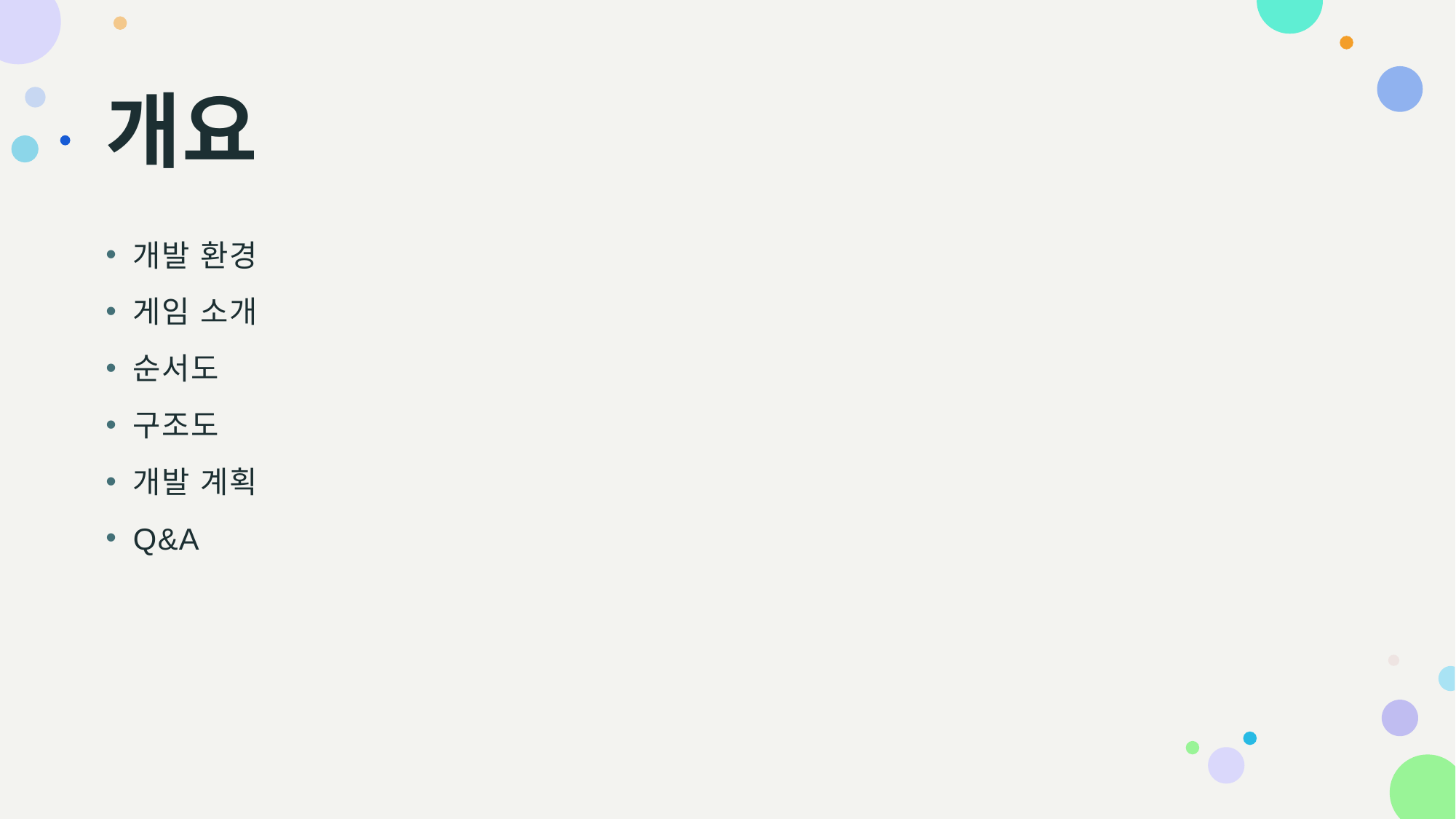

# 개요
개발 환경
게임 소개
순서도
구조도
개발 계획
Q&A